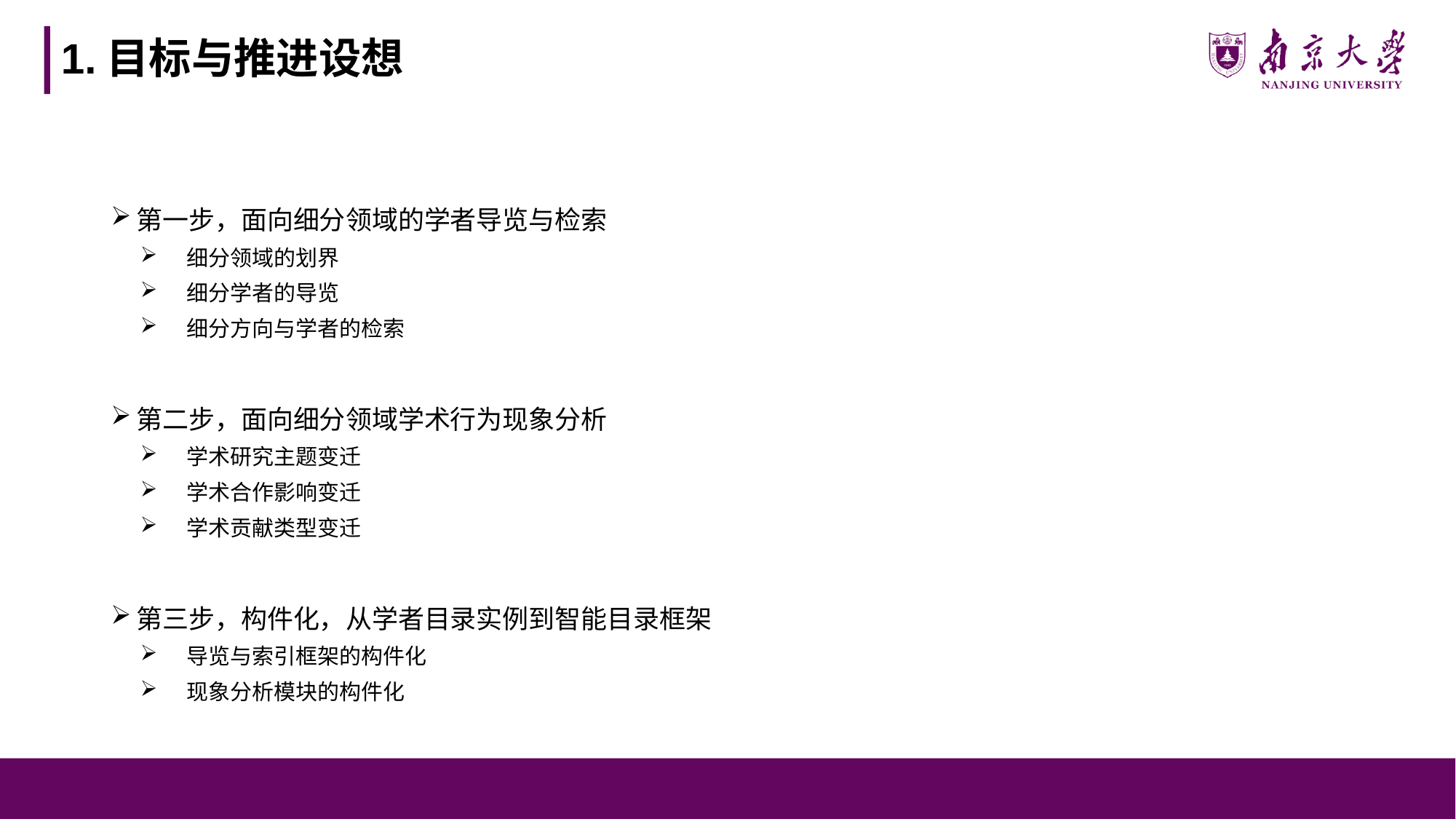

# 1.目标与推进设想
第一步，面向细分领域的学者导览与检索
细分领域的划界
细分学者的导览
细分方向与学者的检索

第二步，面向细分领域学术行为现象分析
学术研究主题变迁
学术合作影响变迁
学术贡献类型变迁

第三步，构件化，从学者目录实例到智能目录框架
导览与索引框架的构件化
现象分析模块的构件化